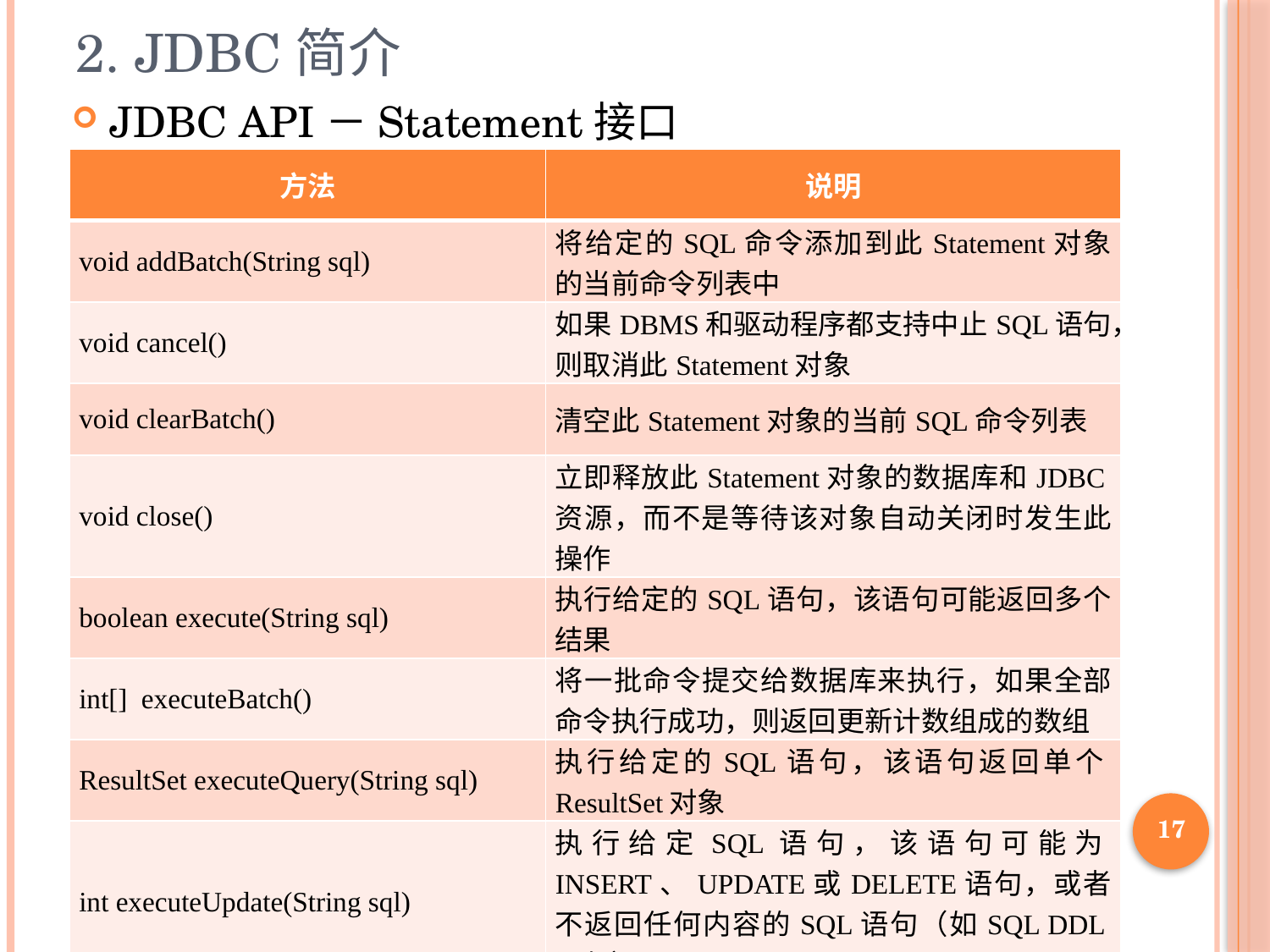

# 2. JDBC简介
JDBC API－Statement接口

| 方法 | 说明 |
| --- | --- |
| void addBatch(String sql) | 将给定的SQL命令添加到此Statement对象的当前命令列表中 |
| void cancel() | 如果DBMS和驱动程序都支持中止SQL语句，则取消此Statement对象 |
| void clearBatch() | 清空此Statement对象的当前SQL命令列表 |
| void close() | 立即释放此Statement对象的数据库和JDBC资源，而不是等待该对象自动关闭时发生此操作 |
| boolean execute(String sql) | 执行给定的SQL语句，该语句可能返回多个结果 |
| int[]  executeBatch() | 将一批命令提交给数据库来执行，如果全部命令执行成功，则返回更新计数组成的数组 |
| ResultSet executeQuery(String sql) | 执行给定的SQL语句，该语句返回单个ResultSet对象 |
| int executeUpdate(String sql) | 执行给定SQL语句，该语句可能为INSERT、UPDATE或DELETE语句，或者不返回任何内容的SQL语句（如SQL DDL语句） |
| int  getUpdateCount() | 以更新计数的形式获取当前结果；如果结果为ResultSet对象或没有更多结果，则返回 -1 |
| boolean  isClosed() | 获取是否已关闭了此Statement对象 |
17